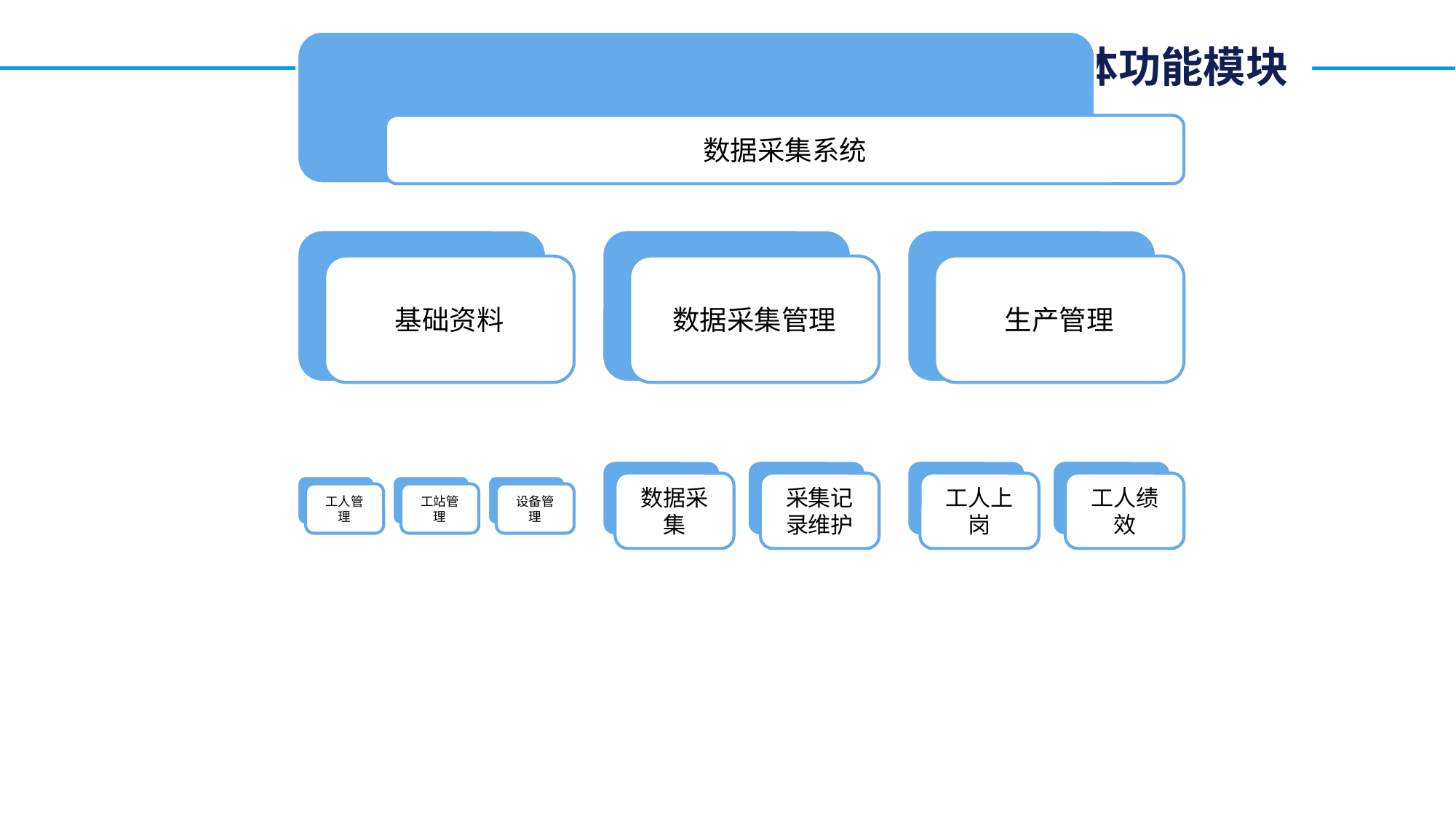

# 系统整体功能模块
数据采集系统
基础资料
工人管理
工站管理
数据采集管理
数据采集
设备管理
采集记录维护
生产管理
工人上岗
工人绩效